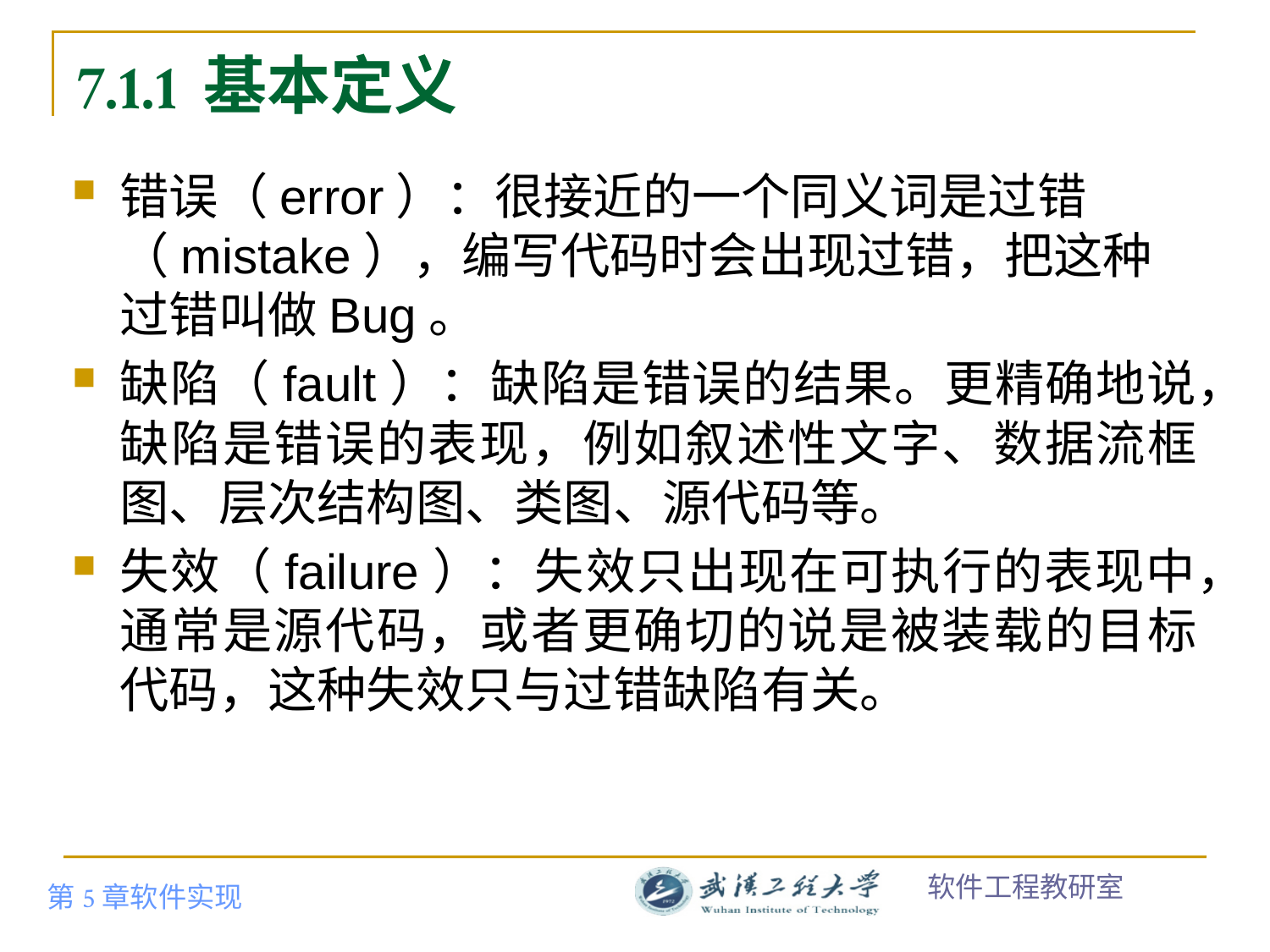

# 7.1.1	基本定义
错误（error）：很接近的一个同义词是过错（mistake），编写代码时会出现过错，把这种过错叫做Bug。
缺陷（fault）：缺陷是错误的结果。更精确地说，缺陷是错误的表现，例如叙述性文字、数据流框图、层次结构图、类图、源代码等。
失效（failure）：失效只出现在可执行的表现中，通常是源代码，或者更确切的说是被装载的目标代码，这种失效只与过错缺陷有关。